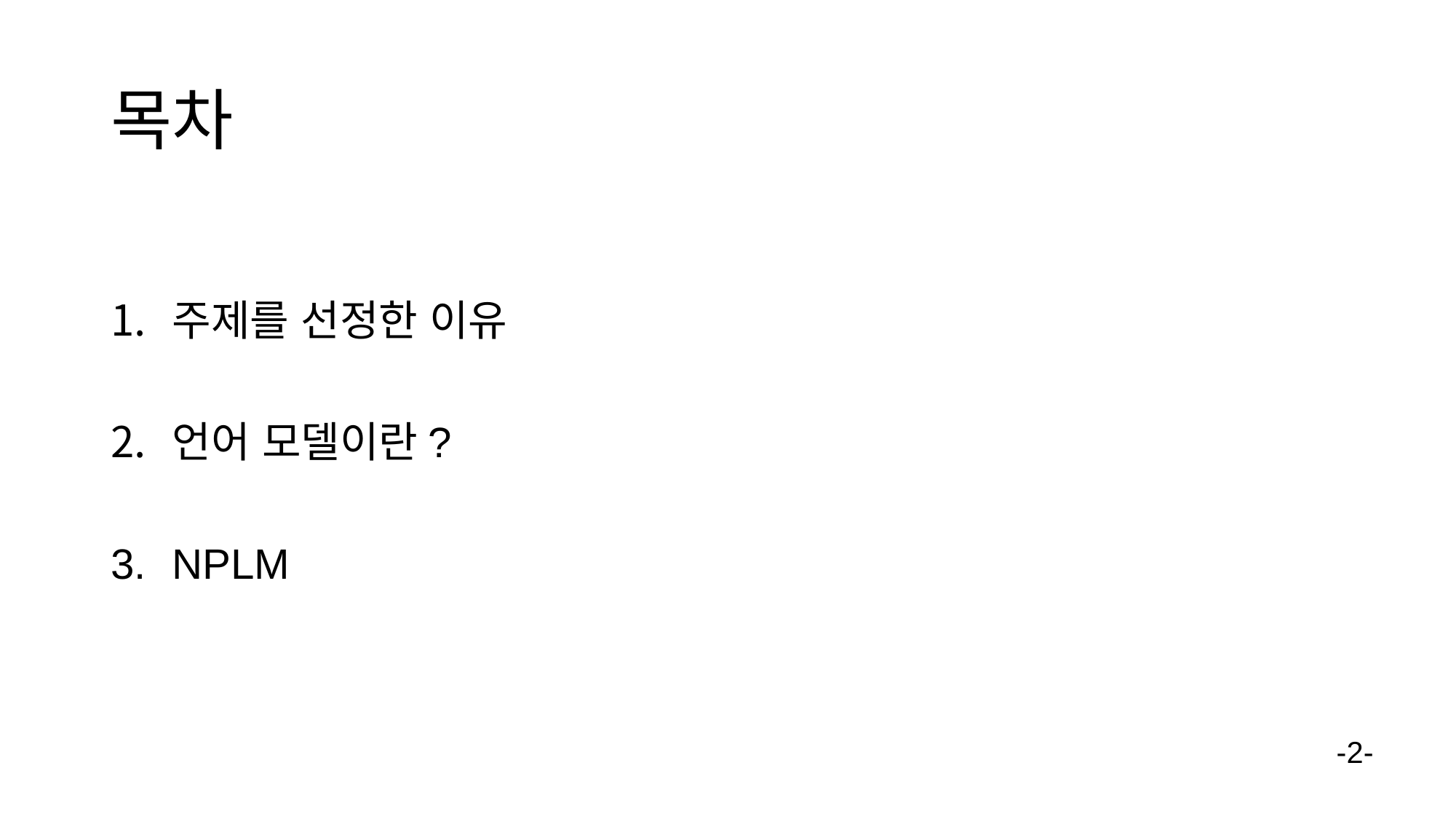

# 목차
주제를 선정한 이유

언어 모델이란?

NPLM
-2-